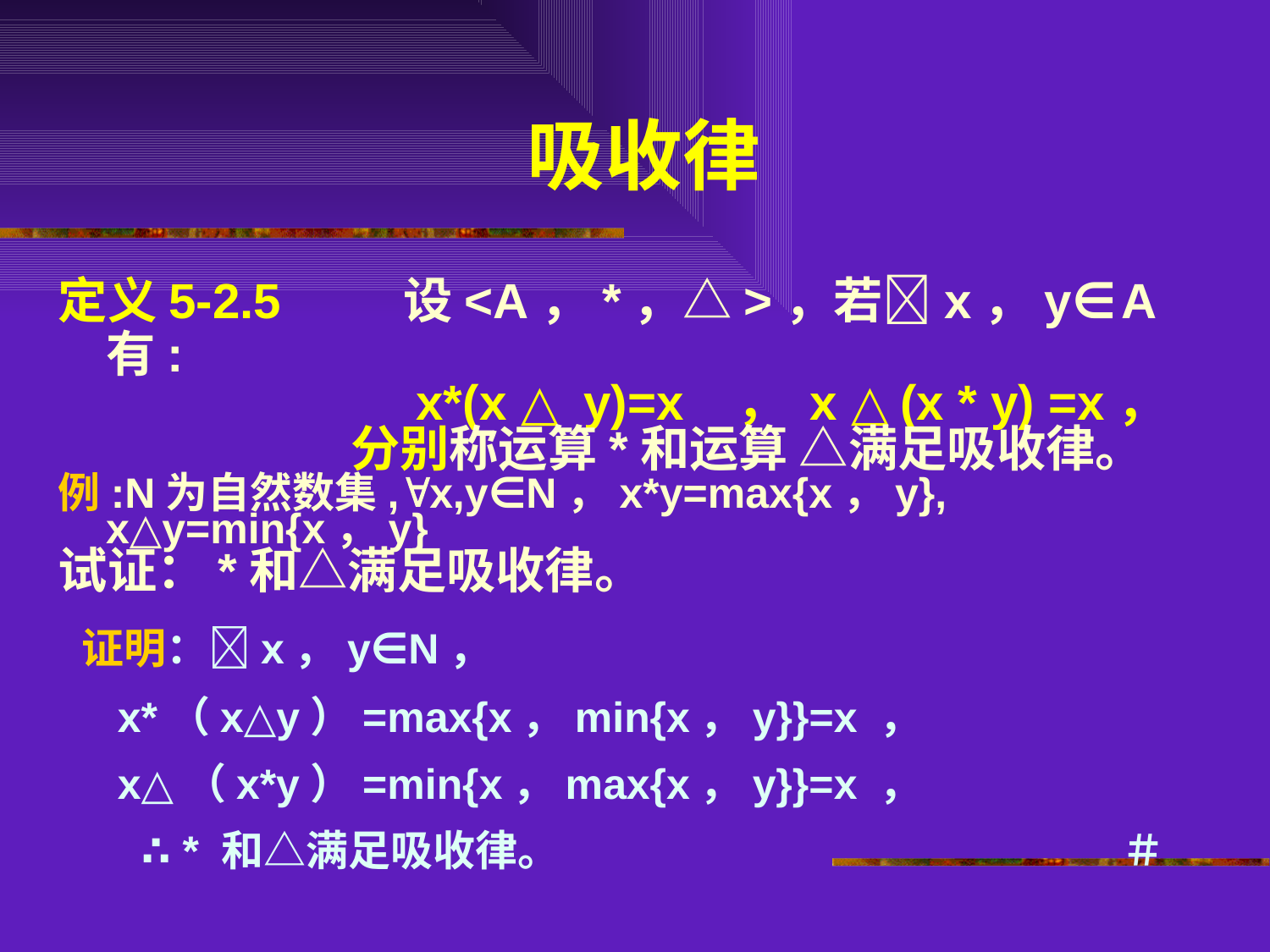

# 吸收律
定义5-2.5        设<A，*，△>，若∀x，y∈A有:
                          x*(x △ y)=x   ， x △(x * y) =x，
                         分别称运算*和运算 △满足吸收律。
例:N为自然数集,∀x,y∈N，x*y=max{x，y},  x△y=min{x，y}
试证：*和△满足吸收律。
 证明：∀x，y∈N，
     x*（x△y）=max{x，min{x，y}}=x ，
     x△（x*y）=min{x，max{x，y}}=x ，
       ∴ * 和△满足吸收律。                                                           ＃